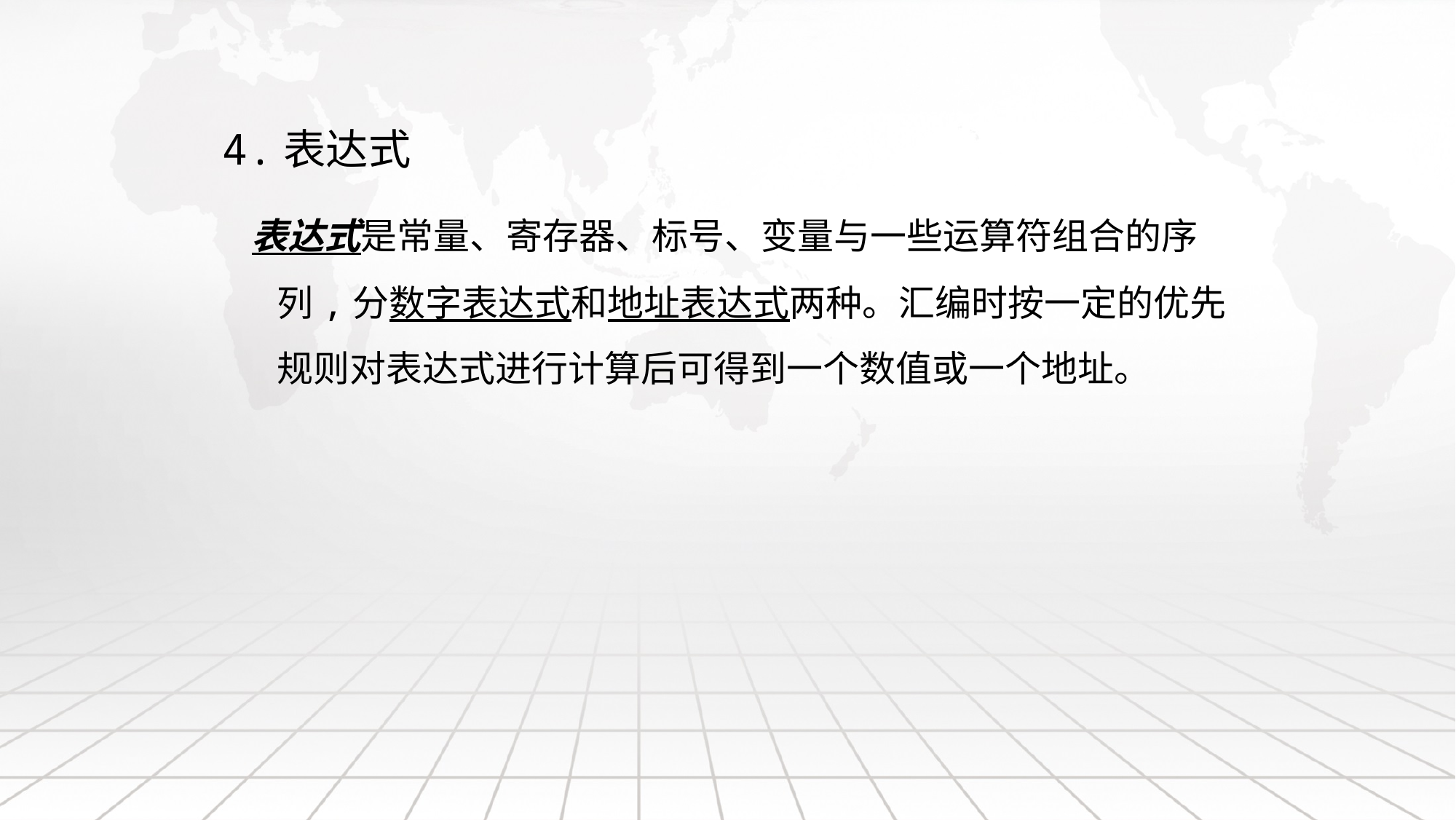

4.表达式
  表达式是常量、寄存器、标号、变量与一些运算符组合的序列,分数字表达式和地址表达式两种。汇编时按一定的优先规则对表达式进行计算后可得到一个数值或一个地址。